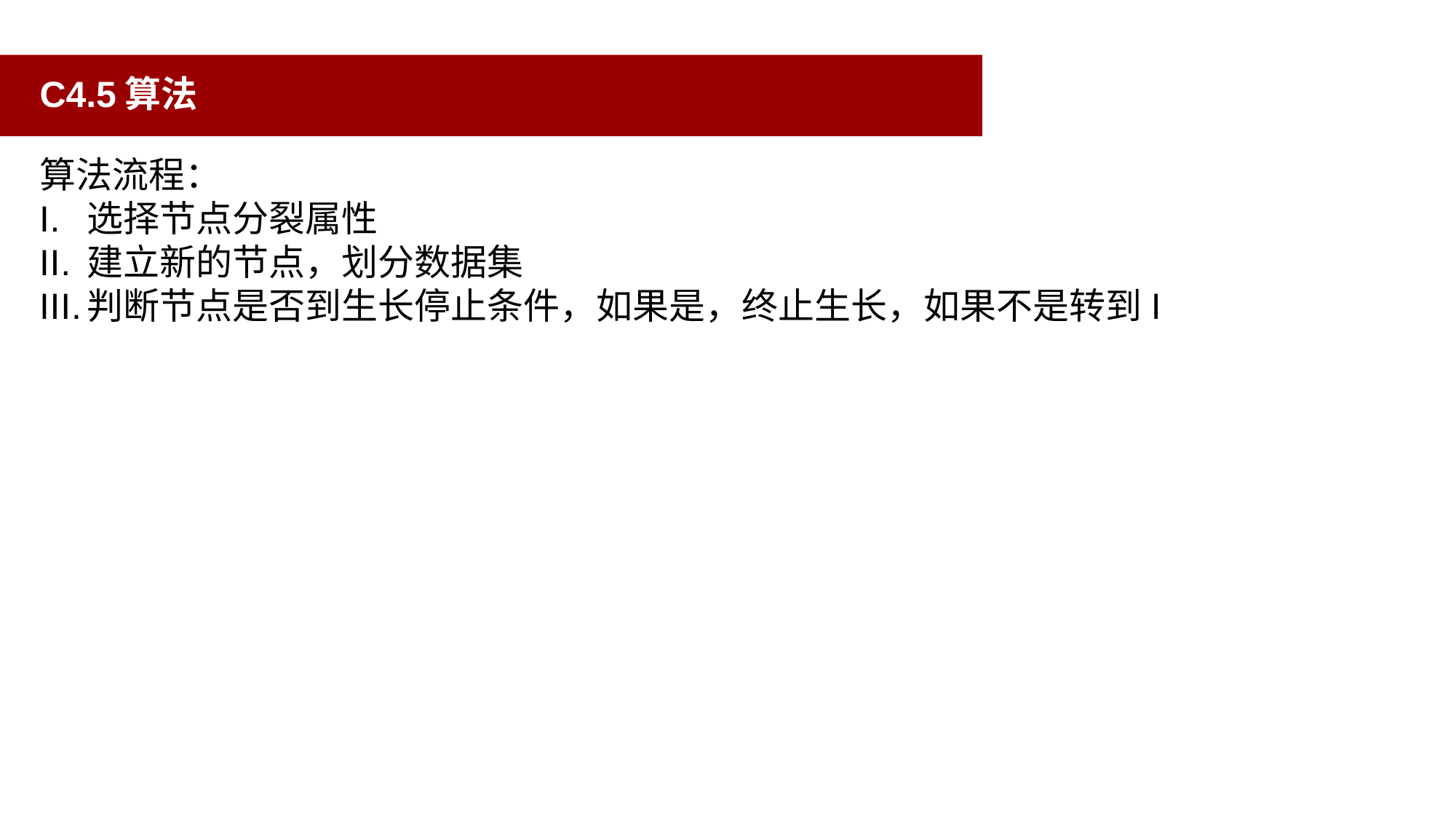

# C4.5算法

算法流程：
选择节点分裂属性
建立新的节点，划分数据集
判断节点是否到生长停止条件，如果是，终止生长，如果不是转到Ι